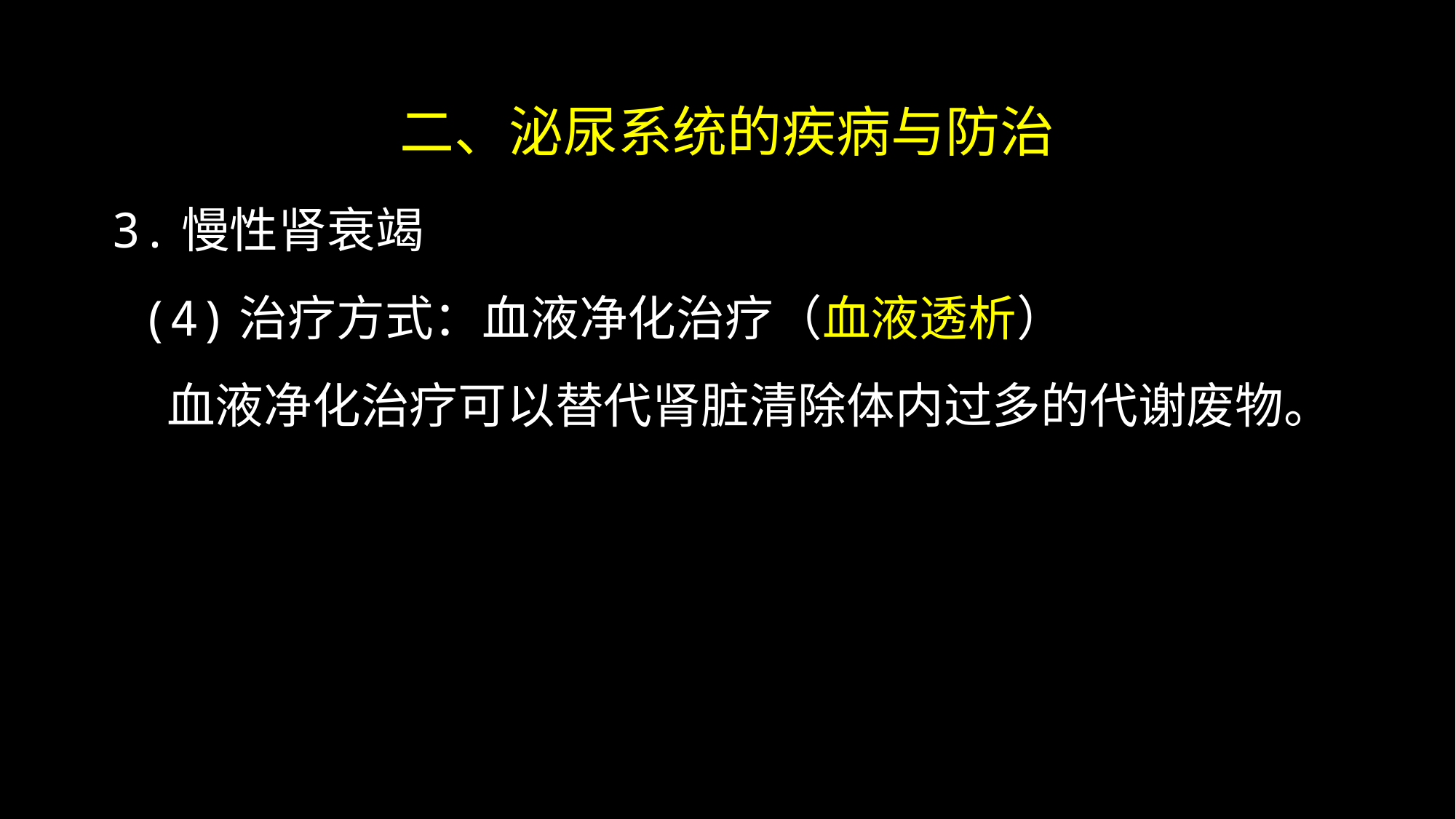

二、泌尿系统的疾病与防治
3.慢性肾衰竭
 (4)治疗方式：血液净化治疗（血液透析）
    血液净化治疗可以替代肾脏清除体内过多的代谢废物。